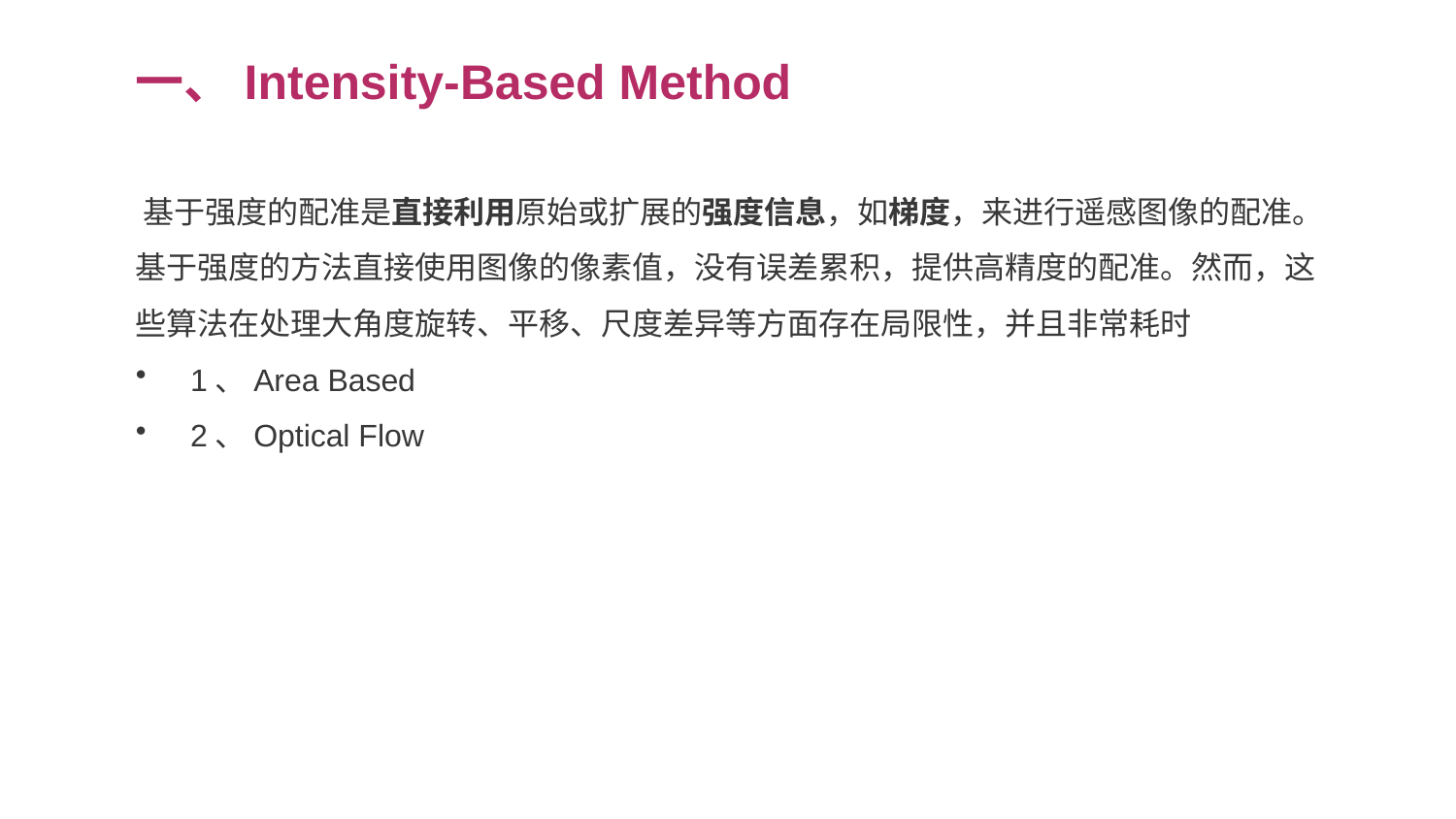

一、Intensity-Based Method
​基于强度的配准是直接利用原始或扩展的强度信息，如梯度，来进行遥感图像的配准。基于强度的方法直接使用图像的像素值，没有误差累积，提供高精度的配准。然而，这些算法在处理大角度旋转、平移、尺度差异等方面存在局限性，并且非常耗时
1、Area Based
2、Optical Flow